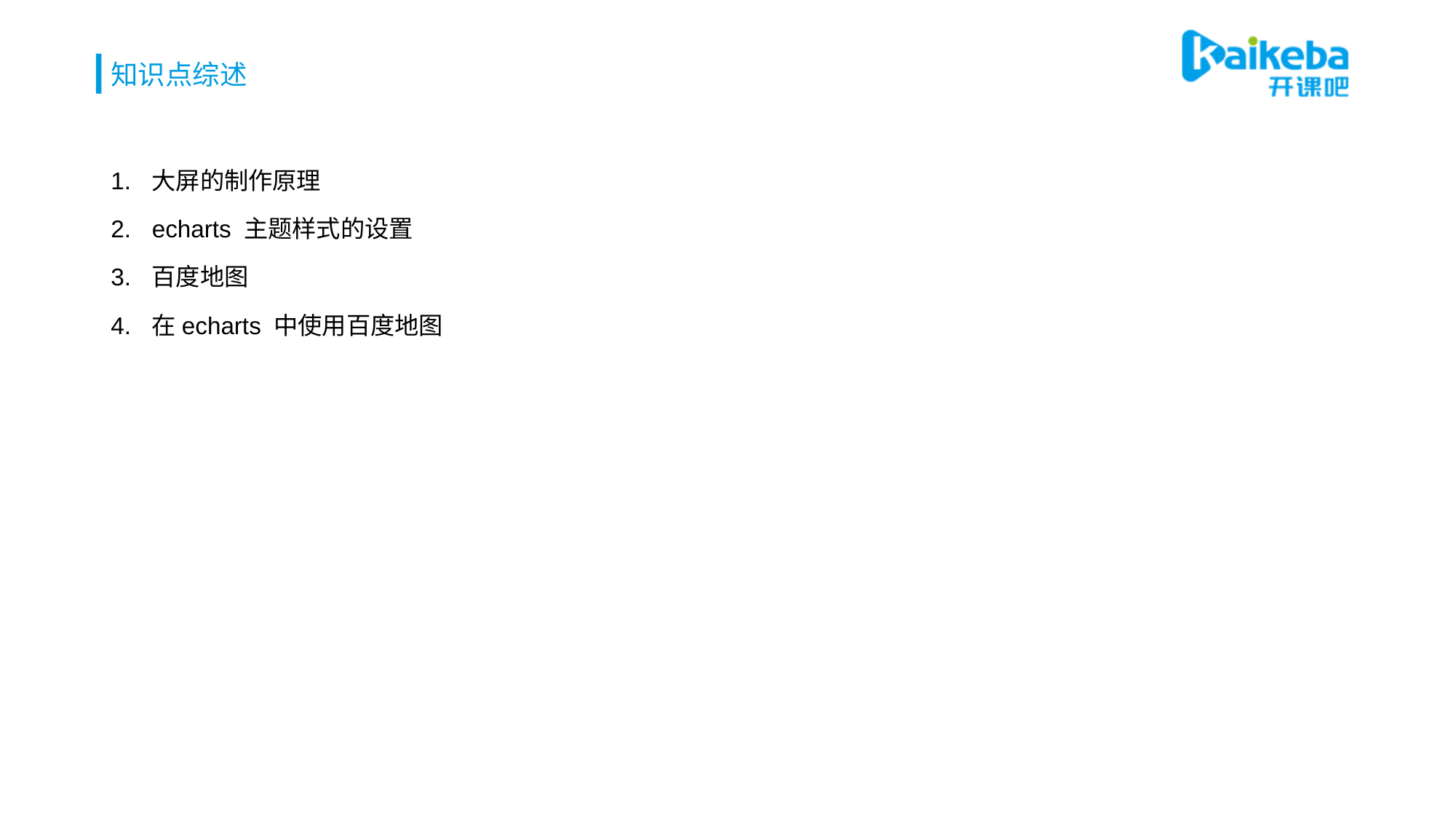

# 知识点综述
大屏的制作原理
echarts 主题样式的设置
百度地图
在echarts 中使用百度地图